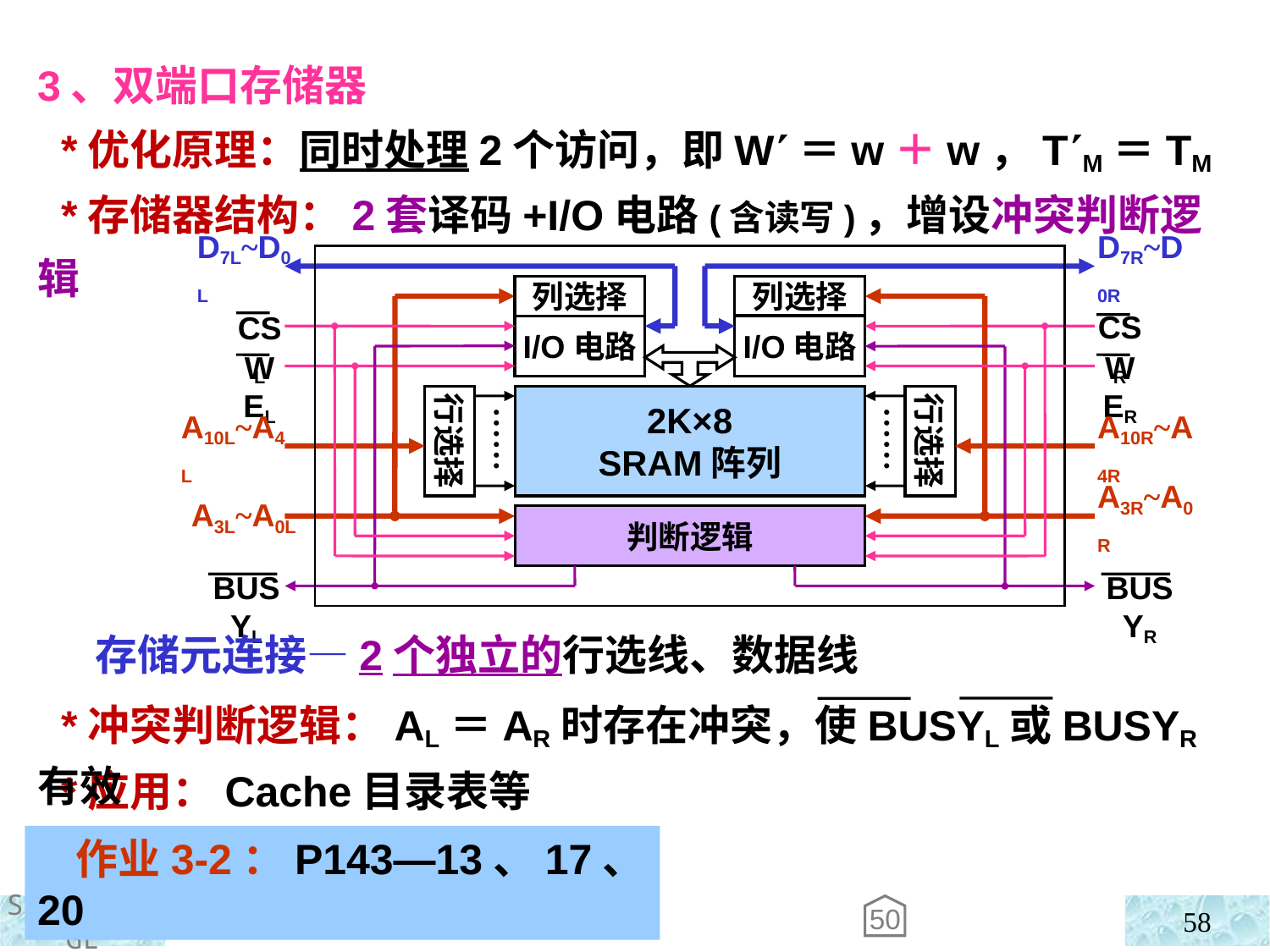

3、双端口存储器
  *优化原理：同时处理2个访问，即W′＝w＋w，T′M＝TM
  *存储器结构：2套译码+I/O电路(含读写)，增设冲突判断逻辑
D7L~D0L

D7R~D0R

列选择
列选择

CSR

CSL

I/O电路
I/O电路

WEL

WER

行选择
行选择
2K×8
SRAM阵列

……
……
A10L~A4L
A10R~A4R

A3L~A0L
A3R~A0R
判断逻辑

BUSYL

BUSYR

     存储元连接—2个独立的行选线、数据线
  *冲突判断逻辑：AL＝AR时存在冲突，使BUSYL或BUSYR有效

  *应用：Cache目录表等
   作业3-2：P143—13、17、20
50
58